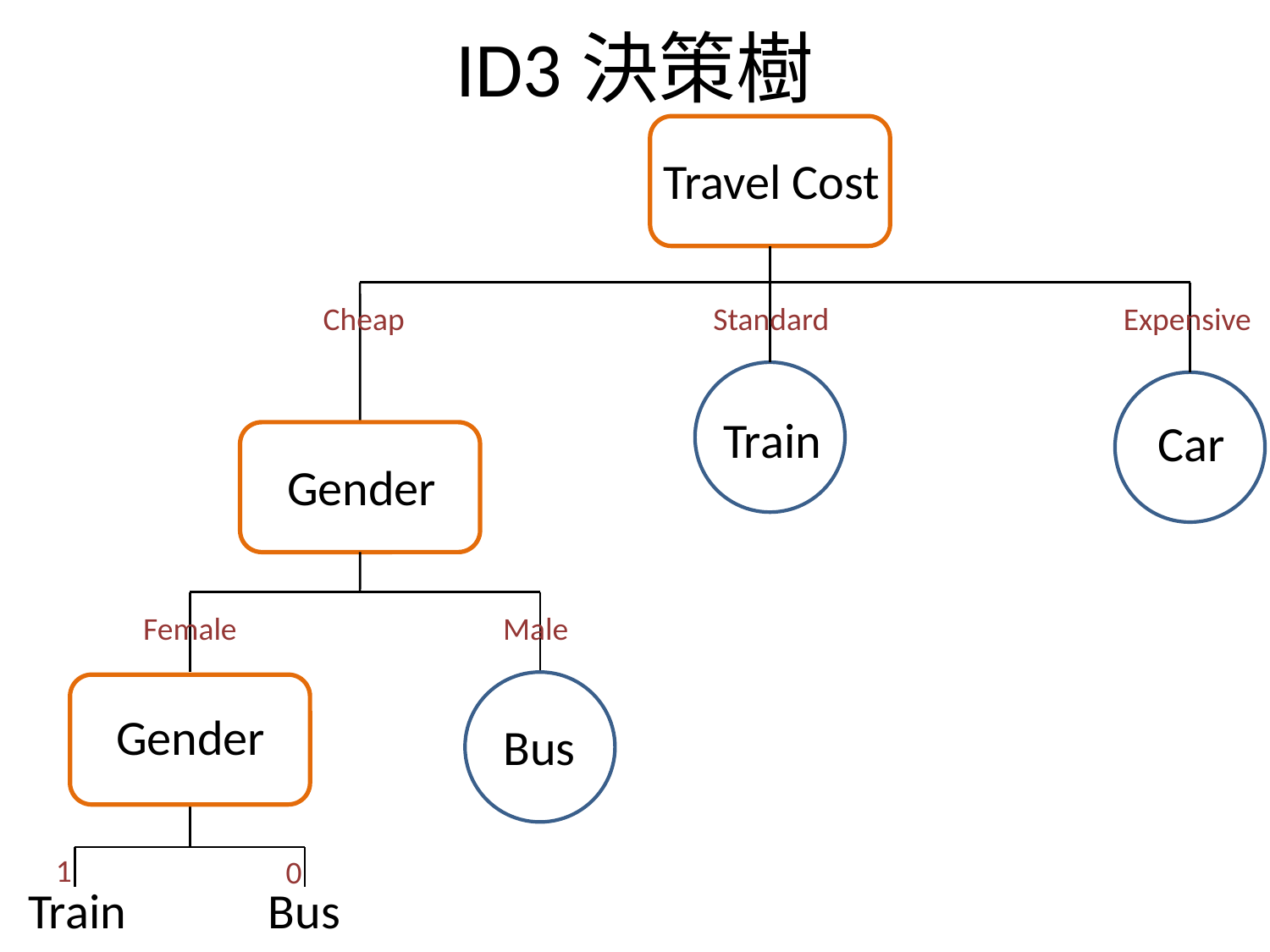

# ID3決策樹

Travel Cost
Cheap
Standard
Expensive

Train
Car

Gender
Female
Male

Gender
Bus
1
0
Train
Bus